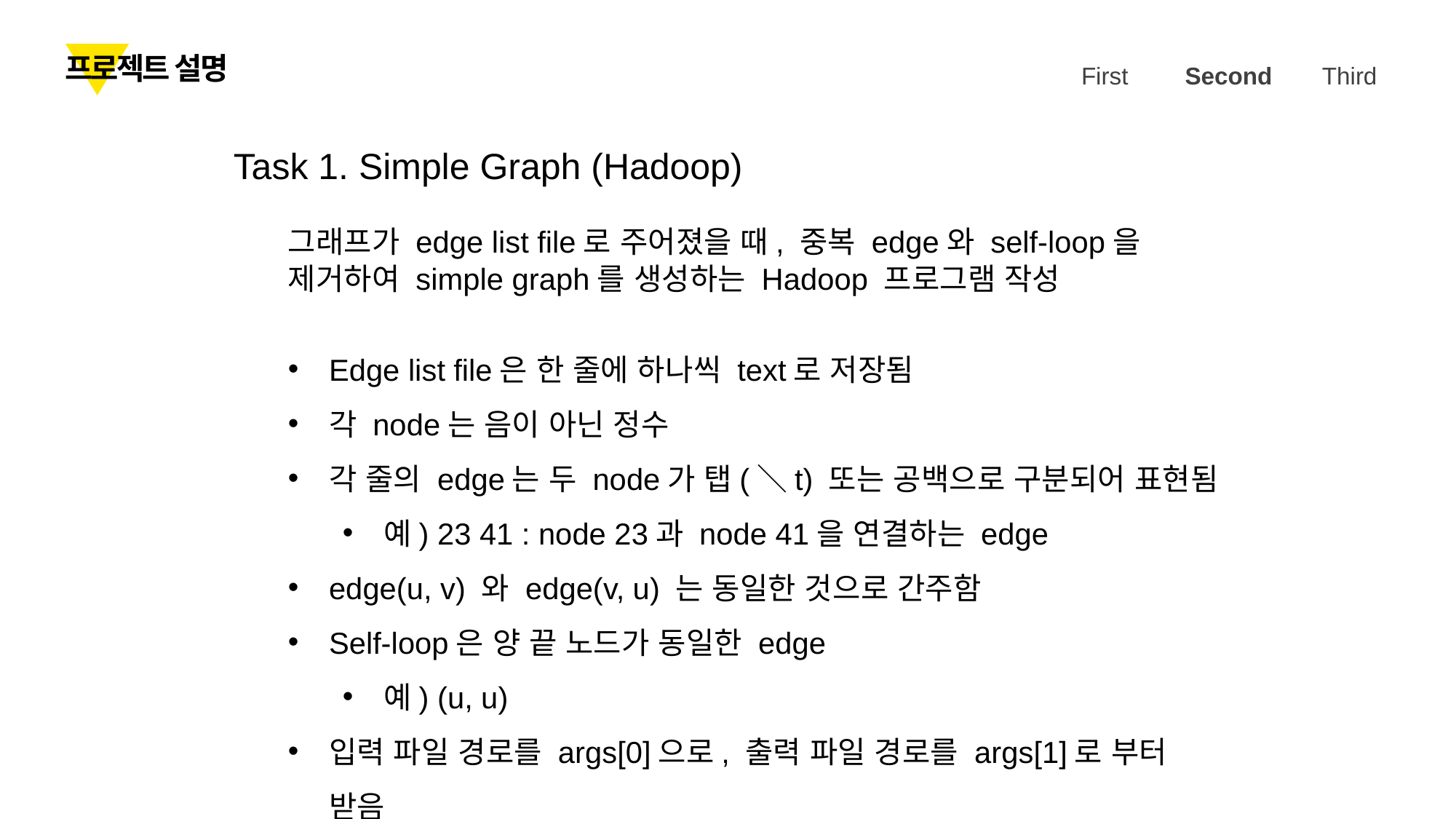

프로젝트 설명

First
Second
Third
Task 1. Simple Graph (Hadoop)
그래프가 edge list file로 주어졌을 때, 중복 edge와 self-loop을 제거하여 simple graph를 생성하는 Hadoop 프로그램 작성

Edge list file은 한 줄에 하나씩 text로 저장됨
각 node는 음이 아닌 정수
각 줄의 edge는 두 node가 탭(＼t) 또는 공백으로 구분되어 표현됨
예) 23 41 : node 23과 node 41을 연결하는 edge
edge(u, v) 와 edge(v, u) 는 동일한 것으로 간주함
Self-loop은 양 끝 노드가 동일한 edge
예) (u, u)
입력 파일 경로를 args[0]으로, 출력 파일 경로를 args[1]로 부터 받음